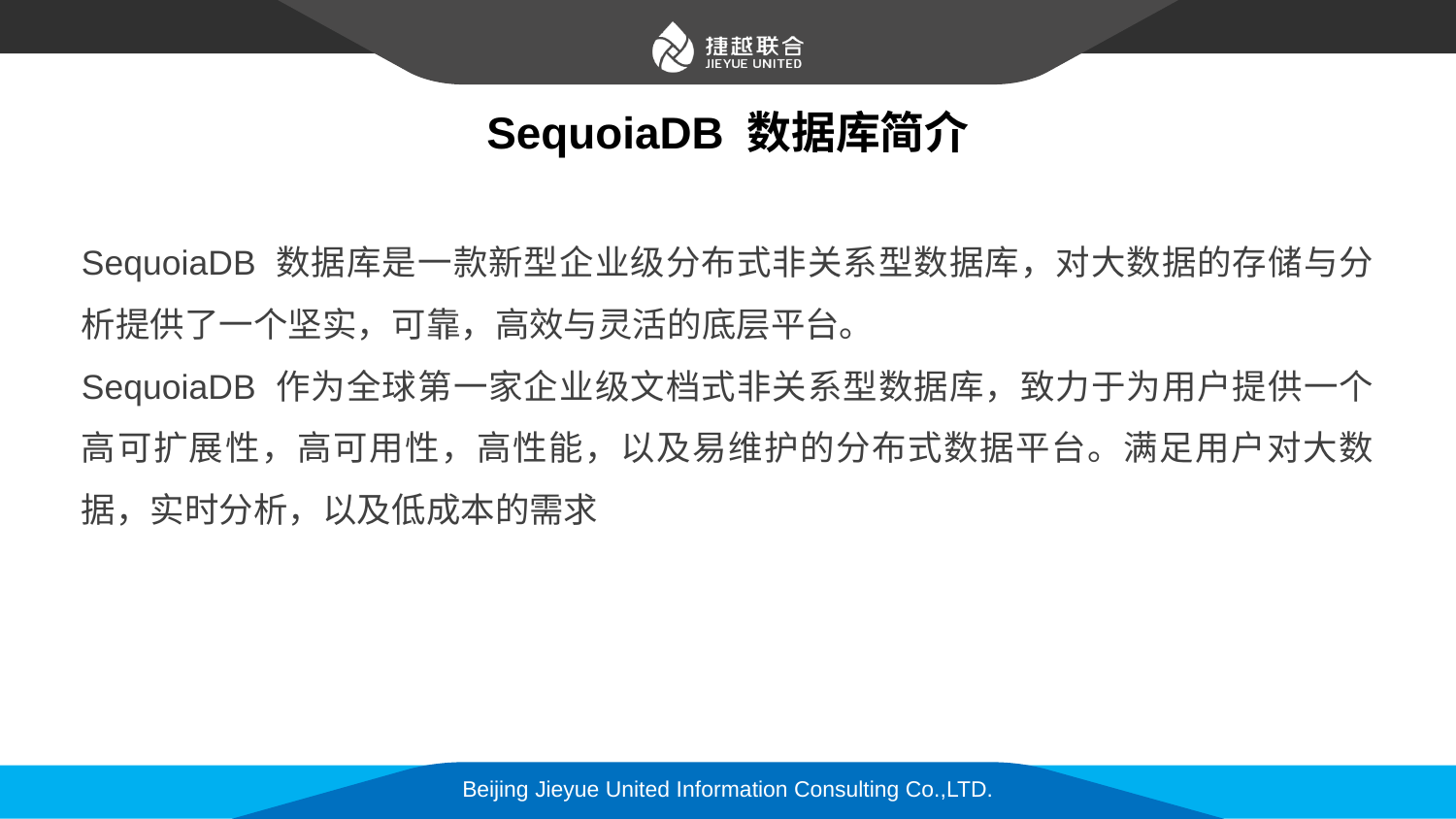

# SequoiaDB 数据库简介

SequoiaDB 数据库是一款新型企业级分布式非关系型数据库，对大数据的存储与分析提供了一个坚实，可靠，高效与灵活的底层平台。
SequoiaDB 作为全球第一家企业级文档式非关系型数据库，致力于为用户提供一个高可扩展性，高可用性，高性能，以及易维护的分布式数据平台。满足用户对大数据，实时分析，以及低成本的需求